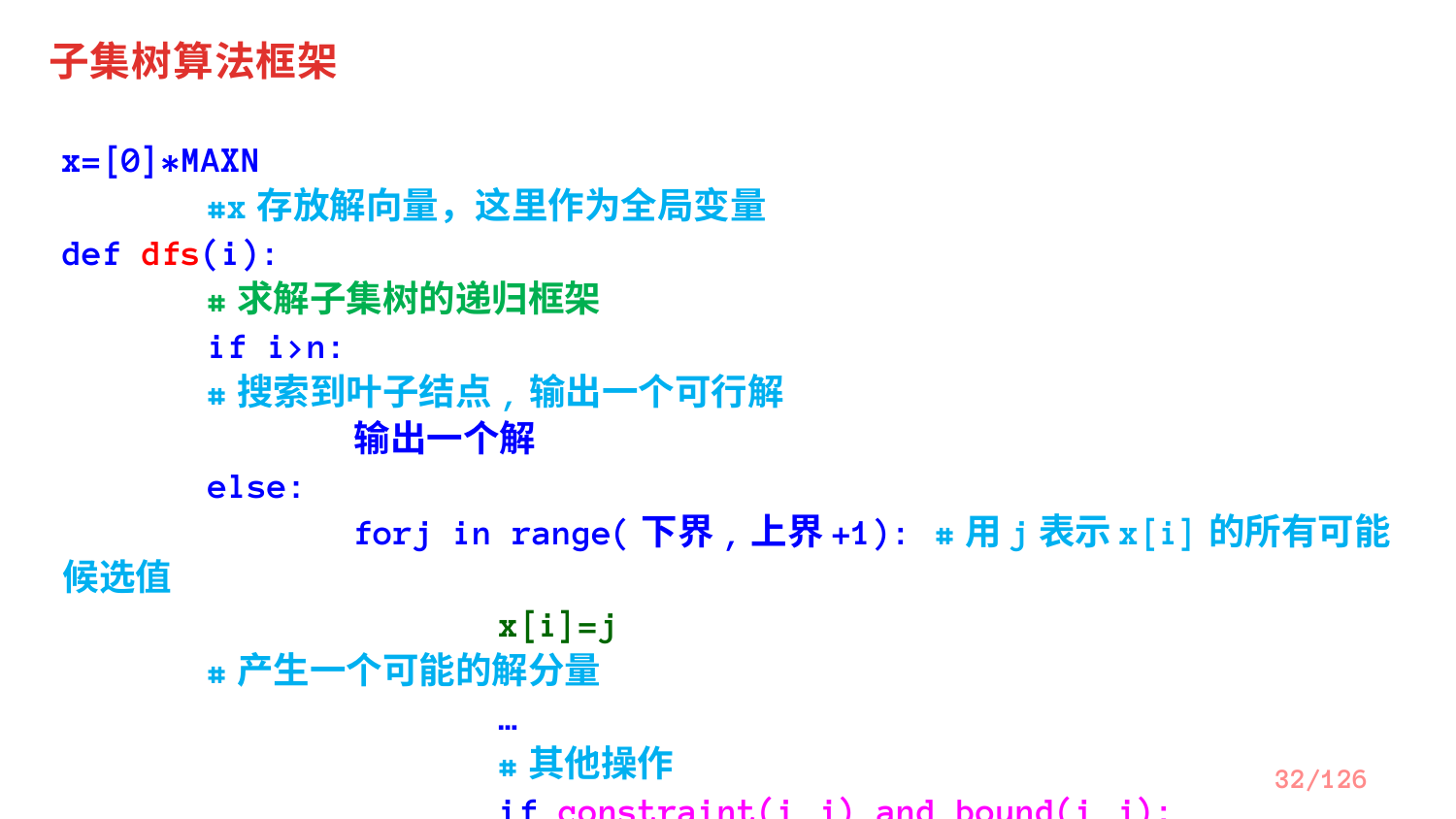

子集树算法框架
x=[0]*MAXN									#x存放解向量，这里作为全局变量
def dfs(i):									#求解子集树的递归框架
	if i>n:									#搜索到叶子结点,输出一个可行解
		输出一个解
	else:
		forj in range(下界,上界+1): 	#用j表示x[i]的所有可能候选值
			x[i]=j						 	#产生一个可能的解分量
			…									#其他操作
			if constraint(i,j) and bound(i,j):
				dfs(i+1)						#满足约束条件和限界函数,继续下一层
			回溯x[i]
			…
32/126